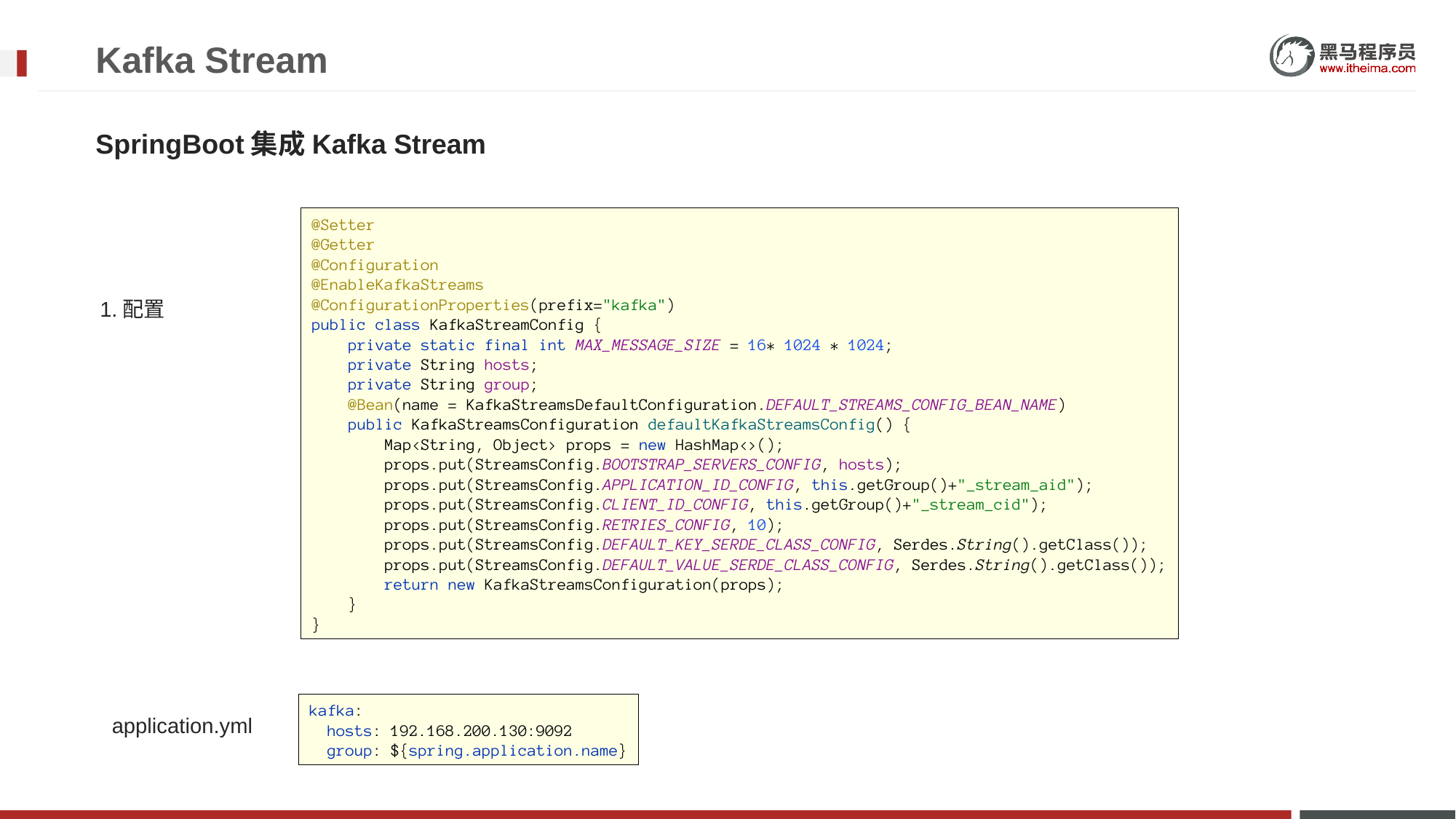

# Kafka Stream
SpringBoot集成Kafka Stream
@Setter
@Getter
@Configuration
@EnableKafkaStreams
@ConfigurationProperties(prefix="kafka")
public class KafkaStreamConfig {
    private static final int MAX_MESSAGE_SIZE = 16* 1024 * 1024;
    private String hosts;
    private String group;
    @Bean(name = KafkaStreamsDefaultConfiguration.DEFAULT_STREAMS_CONFIG_BEAN_NAME)
    public KafkaStreamsConfiguration defaultKafkaStreamsConfig() {
        Map<String, Object> props = new HashMap<>();
        props.put(StreamsConfig.BOOTSTRAP_SERVERS_CONFIG, hosts);
        props.put(StreamsConfig.APPLICATION_ID_CONFIG, this.getGroup()+"_stream_aid");
        props.put(StreamsConfig.CLIENT_ID_CONFIG, this.getGroup()+"_stream_cid");
        props.put(StreamsConfig.RETRIES_CONFIG, 10);
        props.put(StreamsConfig.DEFAULT_KEY_SERDE_CLASS_CONFIG, Serdes.String().getClass());
        props.put(StreamsConfig.DEFAULT_VALUE_SERDE_CLASS_CONFIG, Serdes.String().getClass());
        return new KafkaStreamsConfiguration(props);
    }
}
1.配置
application.yml
kafka:
  hosts: 192.168.200.130:9092
  group: ${spring.application.name}